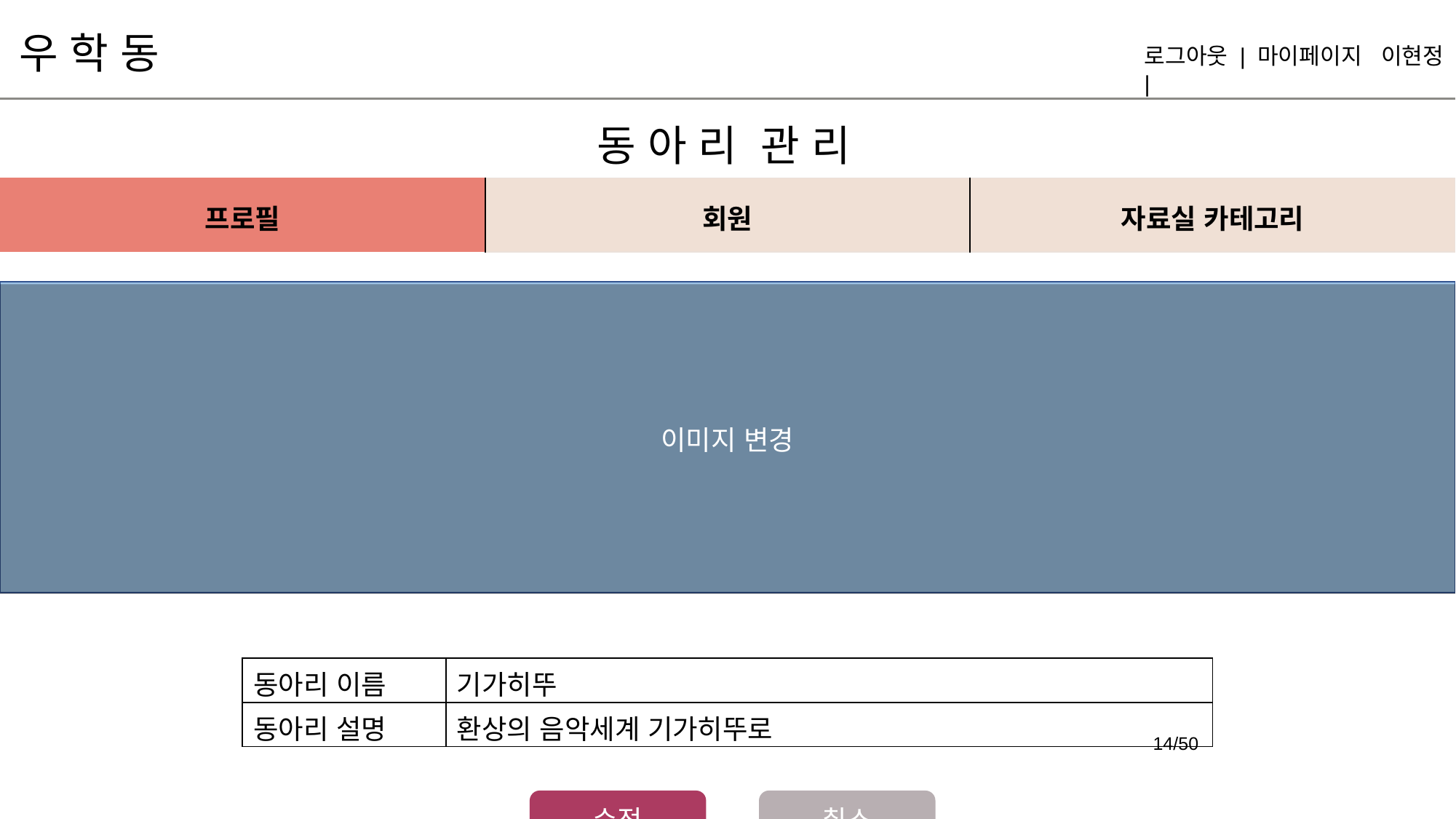

우 학 동
로그아웃 | 마이페이지 |
이현정
동 아 리  관 리
| 프로필 | 회원 | 자료실 카테고리 |
| --- | --- | --- |

이미지 변경
| 동아리 이름 | 기가히뚜 |
| --- | --- |
| 동아리 설명 | 환상의 음악세계 기가히뚜로 |
14/50
수정
취소